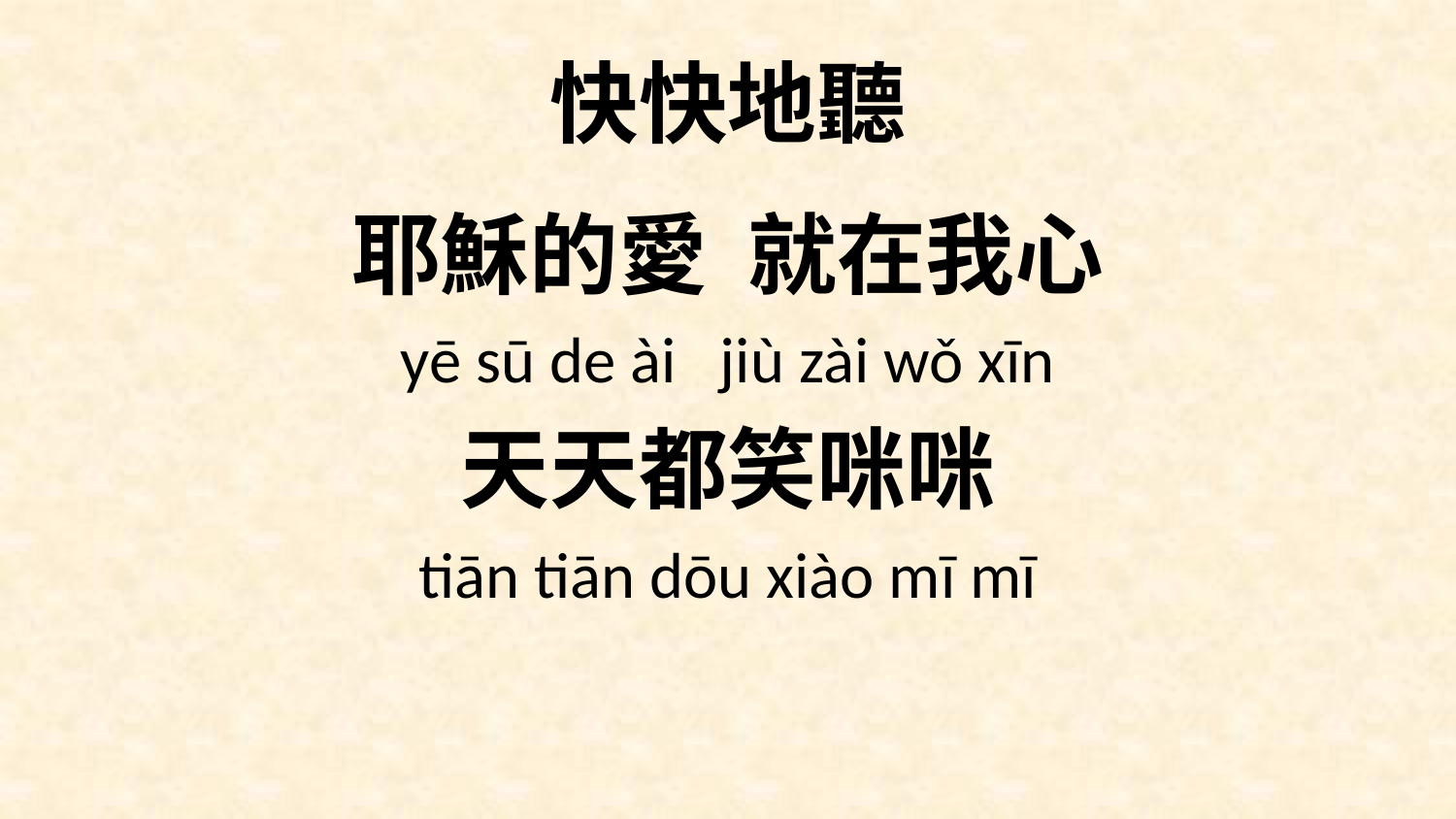

# 快快地聽
耶穌的愛  就在我心
yē sū de ài   jiù zài wǒ xīn
天天都笑咪咪
tiān tiān dōu xiào mī mī